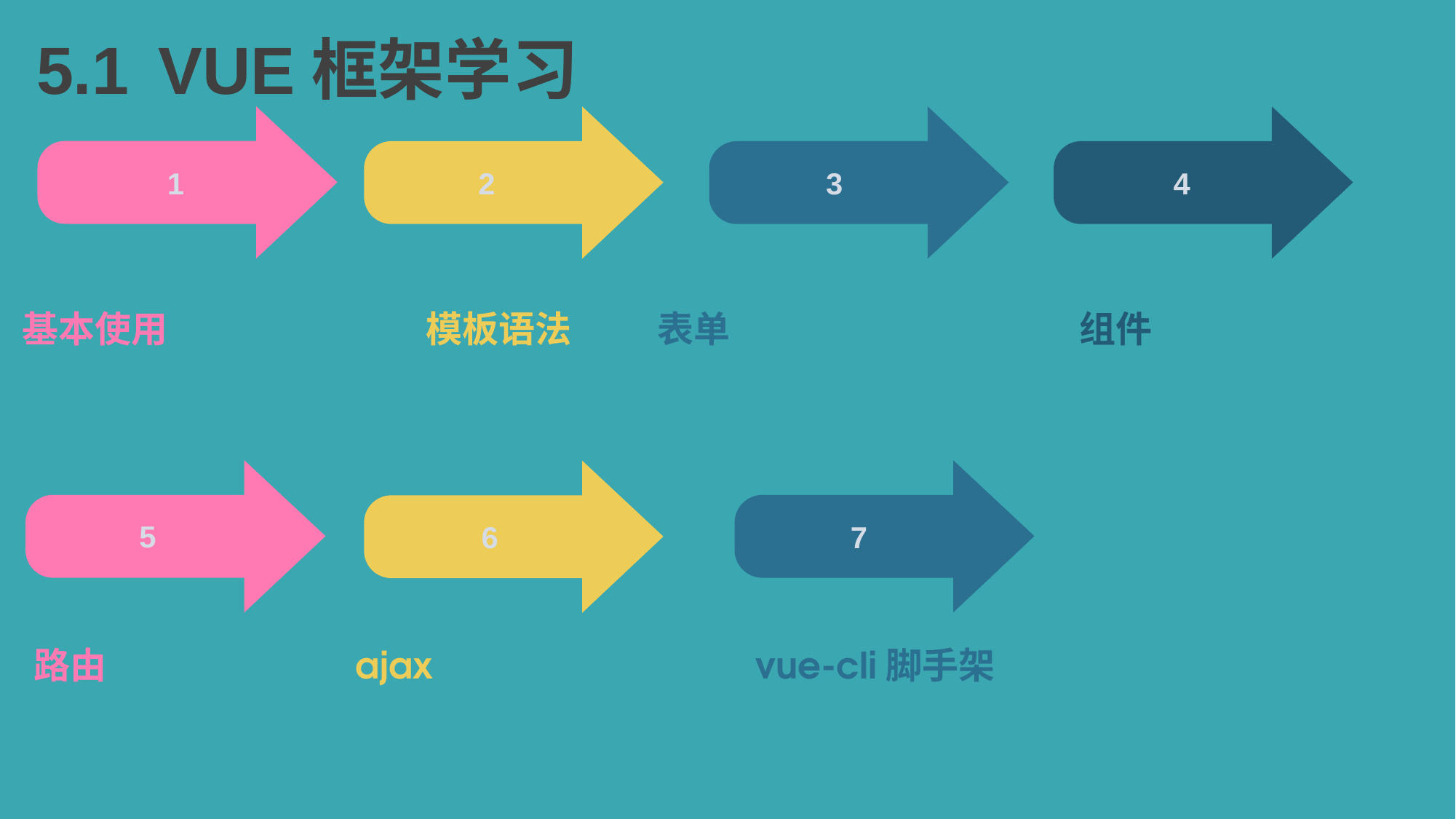

5.1

VUE框架学习

3
1
2
4
组件
基本使用
	模板语法
表单

5
6
7
路由
ajax
vue-cli脚手架